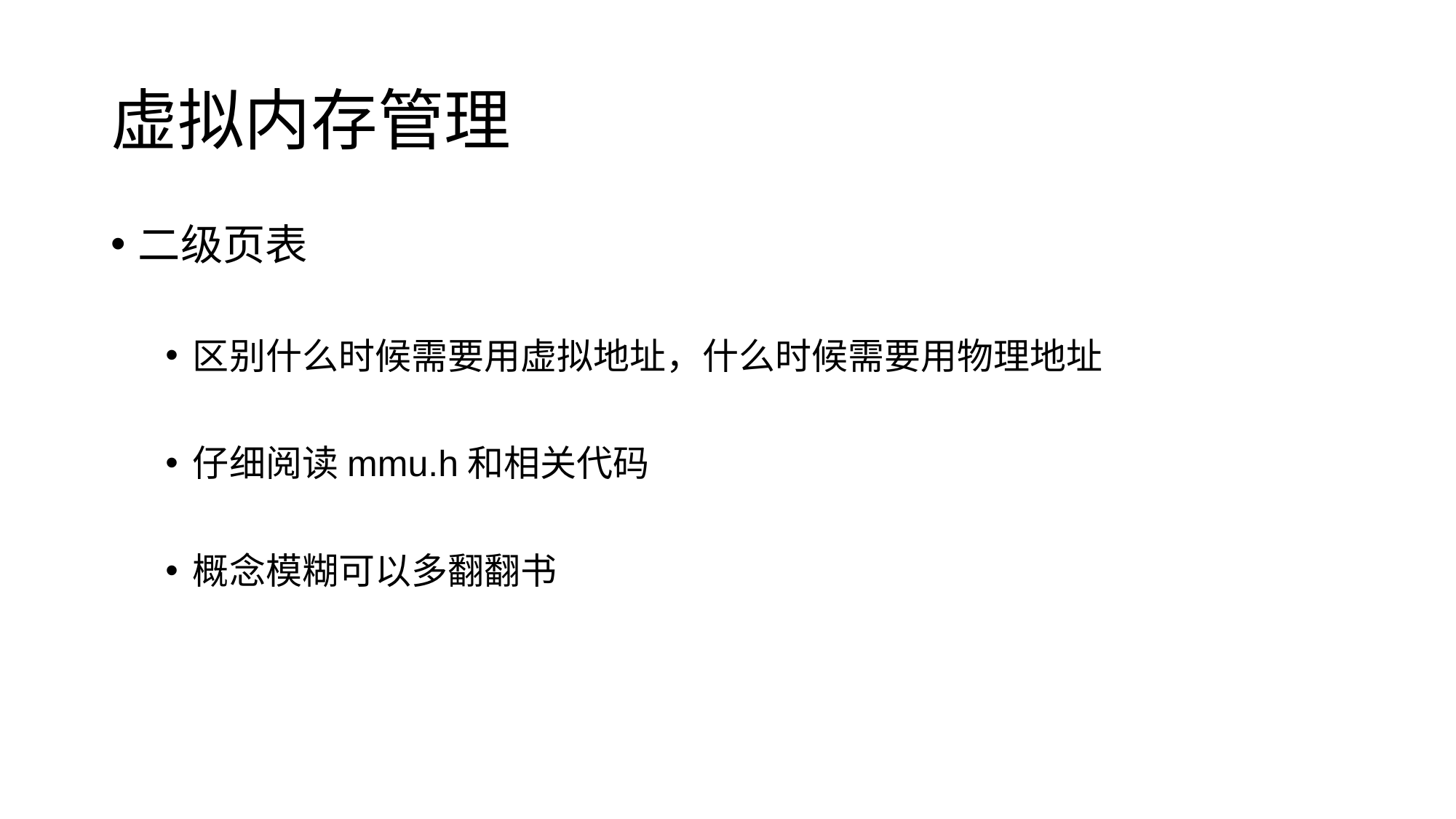

# 虚拟内存管理
二级页表

区别什么时候需要用虚拟地址，什么时候需要用物理地址

仔细阅读mmu.h和相关代码

概念模糊可以多翻翻书